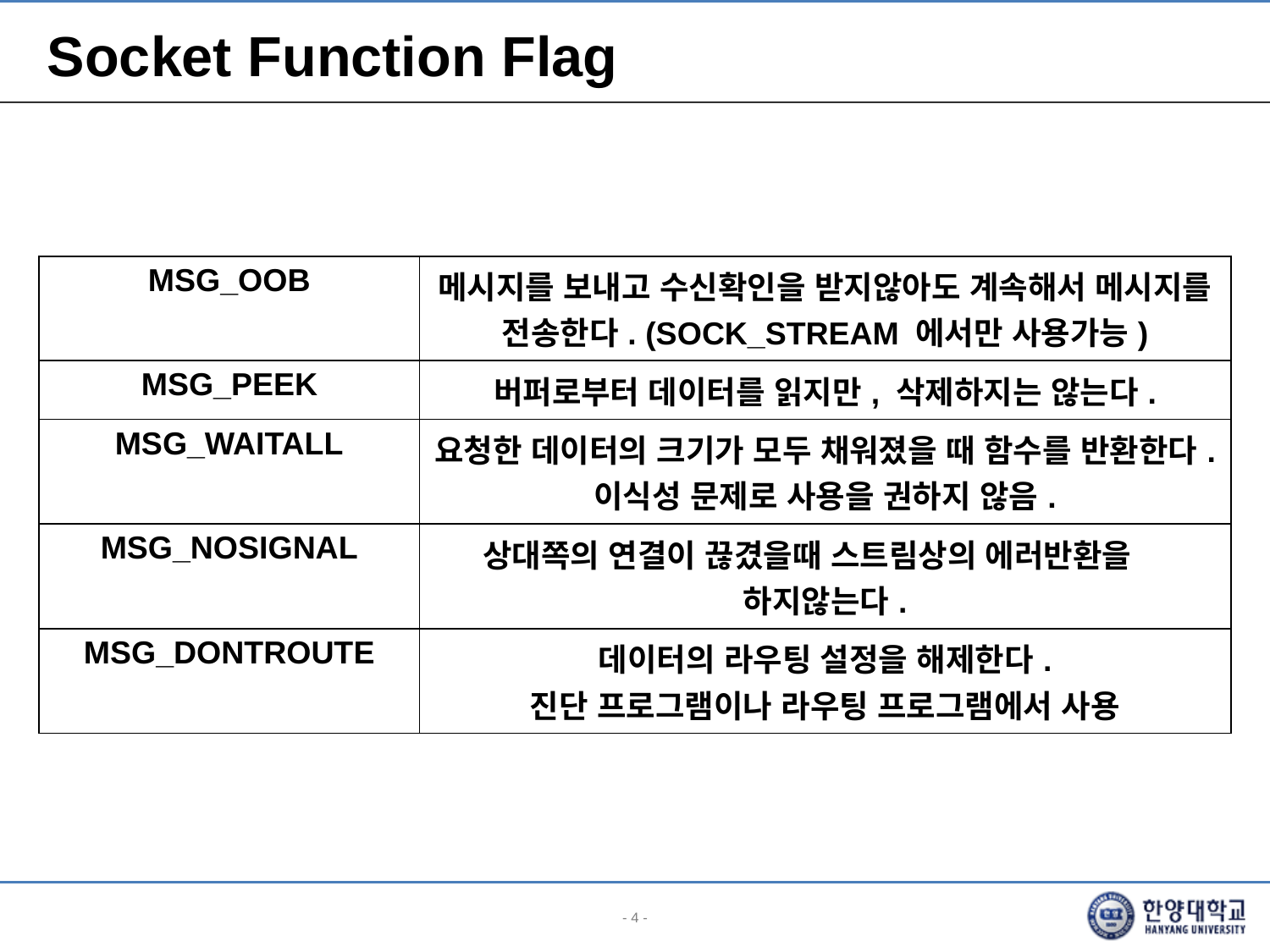

# Socket Function Flag
| MSG\_OOB | 메시지를 보내고 수신확인을 받지않아도 계속해서 메시지를 전송한다. (SOCK\_STREAM 에서만 사용가능) |
| --- | --- |
| MSG\_PEEK | 버퍼로부터 데이터를 읽지만, 삭제하지는 않는다. |
| MSG\_WAITALL | 요청한 데이터의 크기가 모두 채워졌을 때 함수를 반환한다. 이식성 문제로 사용을 권하지 않음. |
| MSG\_NOSIGNAL | 상대쪽의 연결이 끊겼을때 스트림상의 에러반환을 하지않는다. |
| MSG\_DONTROUTE | 데이터의 라우팅 설정을 해제한다. 진단 프로그램이나 라우팅 프로그램에서 사용 |